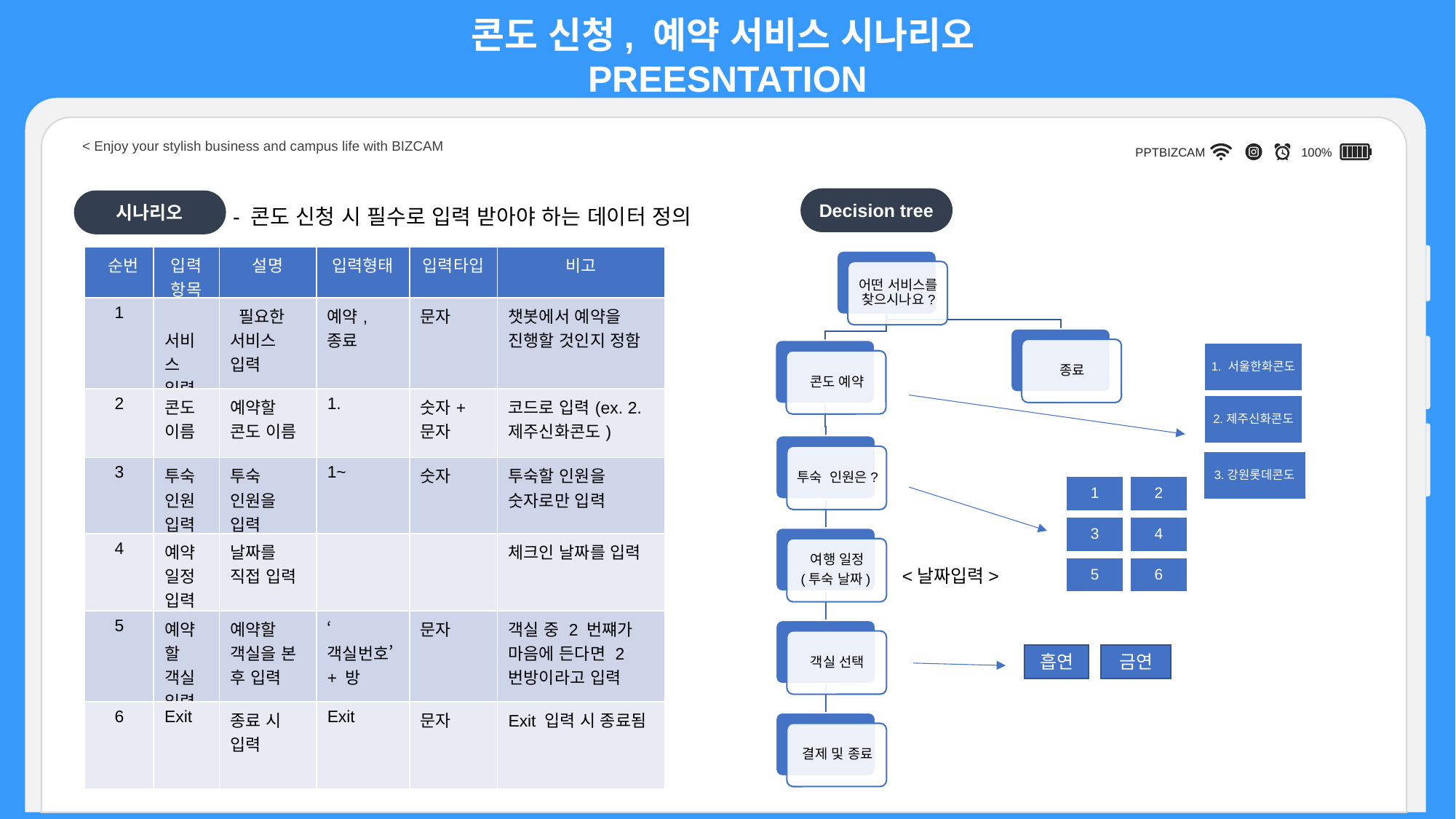

콘도 신청, 예약 서비스 시나리오PREESNTATION
Enjoy your stylish business and campus life with BIZCAM

< Enjoy your stylish business and campus life with BIZCAM

PPTBIZCAM
100%

Decision tree
시나리오
- 콘도 신청 시 필수로 입력 받아야 하는 데이터 정의

| 순번 | 입력항목 | 설명 | 입력형태 | 입력타입 | 비고 |
| --- | --- | --- | --- | --- | --- |
| 1 | 서비스 입력 | 필요한 서비스 입력 | 예약, 종료 | 문자 | 챗봇에서 예약을 진행할 것인지 정함 |
| 2 | 콘도 이름 | 예약할 콘도 이름 | 1. | 숫자+문자 | 코드로 입력(ex. 2.제주신화콘도) |
| 3 | 투숙인원 입력 | 투숙 인원을 입력 | 1~ | 숫자 | 투숙할 인원을 숫자로만 입력 |
| 4 | 예약 일정 입력 | 날짜를 직접 입력 |  |  | 체크인 날짜를 입력 |
| 5 | 예약할 객실 입력 | 예약할 객실을 본 후 입력 | ‘객실번호’+ 방 | 문자 | 객실 중 2 번쨰가 마음에 든다면 2번방이라고 입력 |
| 6 | Exit | 종료 시 입력 | Exit | 문자 | Exit 입력 시 종료됨 |
어떤 서비스를 찾으시나요?
콘도 예약
투숙  인원은?
여행 일정
(투숙 날짜)
객실 선택
결제 및 종료
종료
CONTENT
1. 서울한화콘도
3.강원롯데콘도
2.제주신화콘도
1
2
3
4
5
6
<날짜입력>
금연
흡연